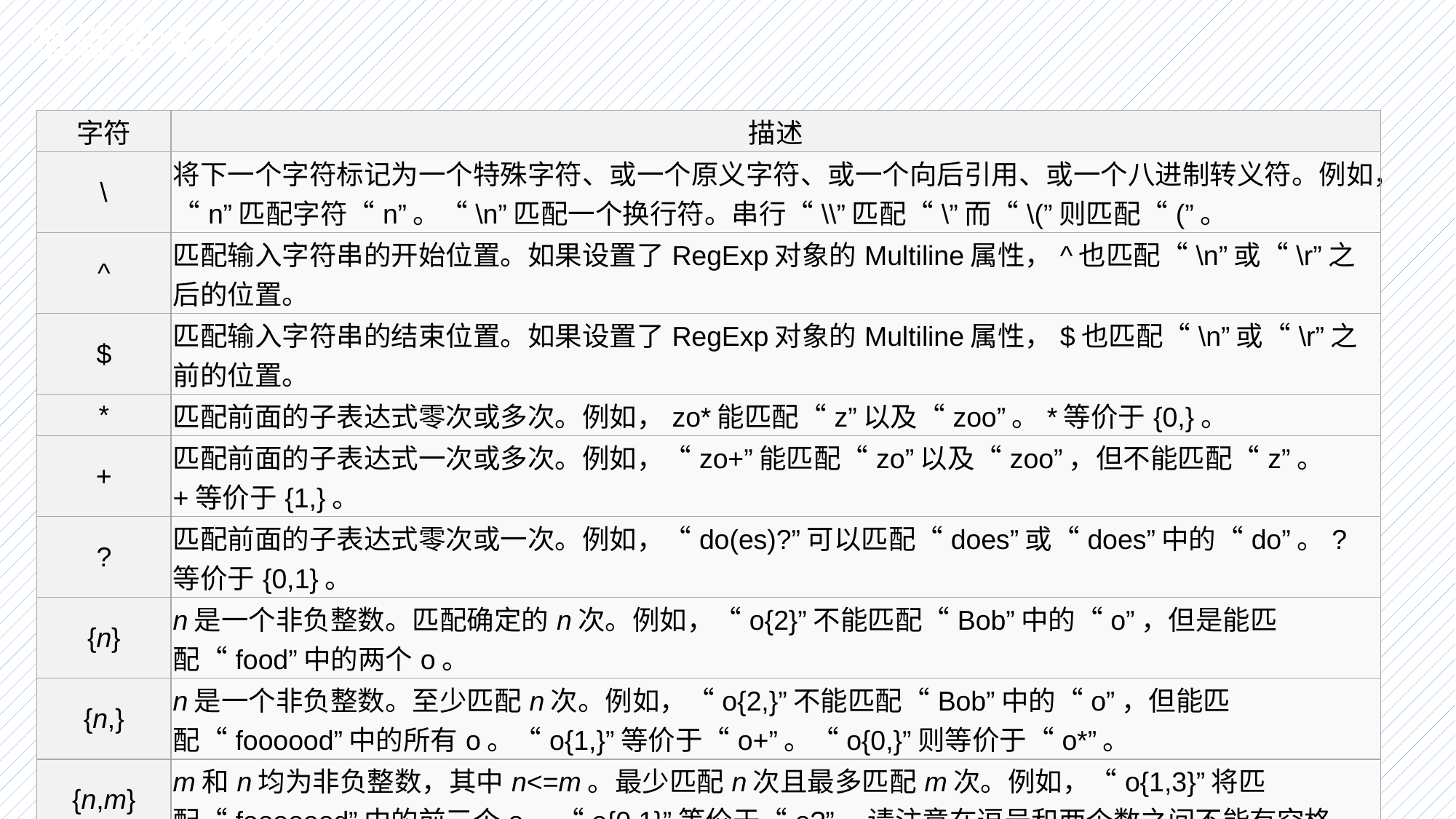

基础语法介绍
| 字符 | 描述 |
| --- | --- |
| \ | 将下一个字符标记为一个特殊字符、或一个原义字符、或一个向后引用、或一个八进制转义符。例如，“n”匹配字符“n”。“\n”匹配一个换行符。串行“\\”匹配“\”而“\(”则匹配“(”。 |
| ^ | 匹配输入字符串的开始位置。如果设置了RegExp对象的Multiline属性，^也匹配“\n”或“\r”之后的位置。 |
| $ | 匹配输入字符串的结束位置。如果设置了RegExp对象的Multiline属性，$也匹配“\n”或“\r”之前的位置。 |
| \* | 匹配前面的子表达式零次或多次。例如，zo\*能匹配“z”以及“zoo”。\*等价于{0,}。 |
| + | 匹配前面的子表达式一次或多次。例如，“zo+”能匹配“zo”以及“zoo”，但不能匹配“z”。+等价于{1,}。 |
| ? | 匹配前面的子表达式零次或一次。例如，“do(es)?”可以匹配“does”或“does”中的“do”。?等价于{0,1}。 |
| {n} | n是一个非负整数。匹配确定的n次。例如，“o{2}”不能匹配“Bob”中的“o”，但是能匹配“food”中的两个o。 |
| {n,} | n是一个非负整数。至少匹配n次。例如，“o{2,}”不能匹配“Bob”中的“o”，但能匹配“foooood”中的所有o。“o{1,}”等价于“o+”。“o{0,}”则等价于“o\*”。 |
| {n,m} | m和n均为非负整数，其中n<=m。最少匹配n次且最多匹配m次。例如，“o{1,3}”将匹配“fooooood”中的前三个o。“o{0,1}”等价于“o?”。请注意在逗号和两个数之间不能有空格。 |
| ? | 当该字符紧跟在任何一个其他限制符（\*,+,?，{n}，{n,}，{n,m}）后面时，匹配模式是非贪婪的。非贪婪模式尽可能少的匹配所搜索的字符串，而默认的贪婪模式则尽可能多的匹配所搜索的字符串。例如，对于字符串“oooo”，“o+?”将匹配单个“o”，而“o+”将匹配所有“o”。 |